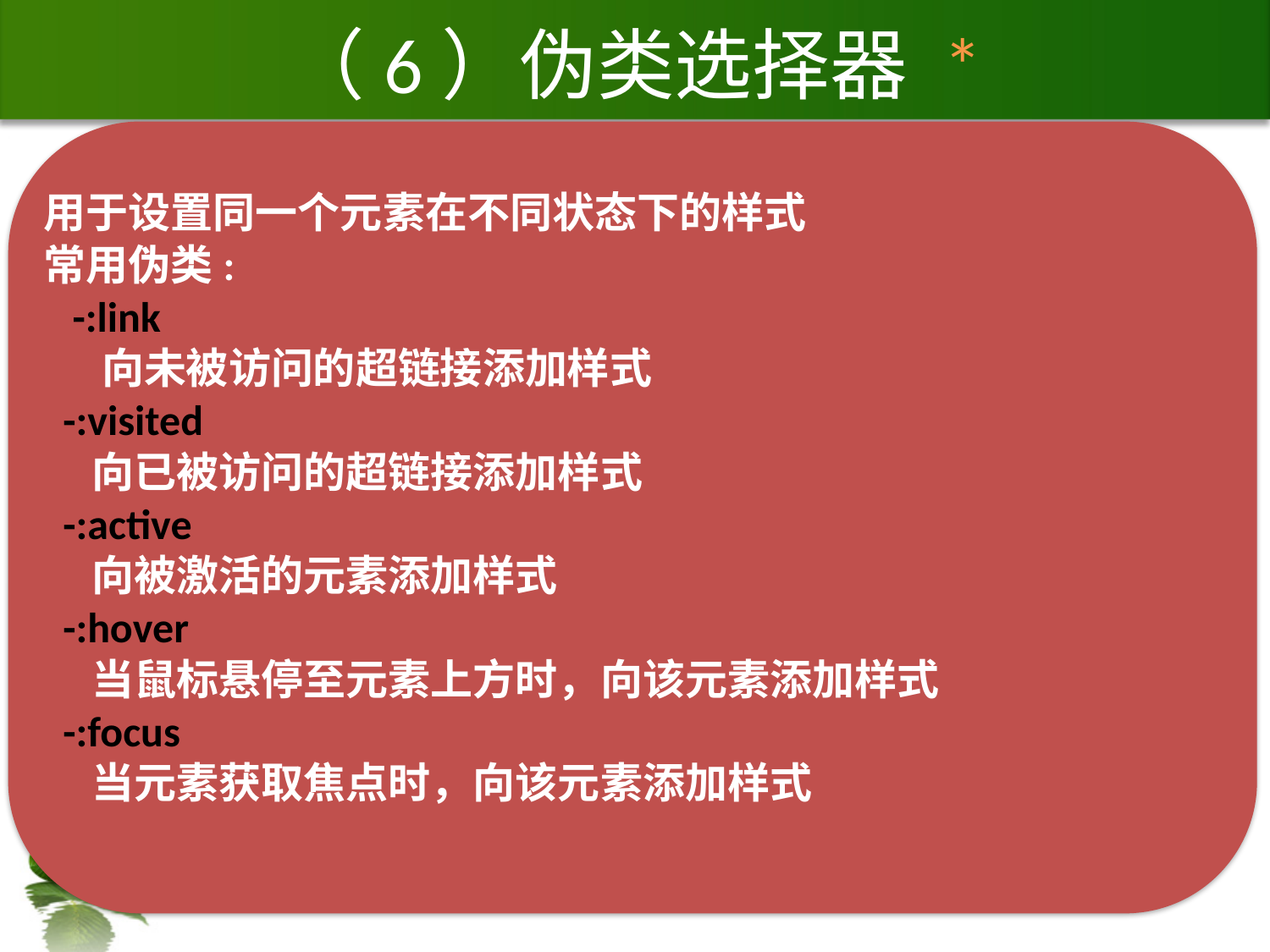

# （6）伪类选择器 *

用于设置同一个元素在不同状态下的样式
常用伪类:
   -:link
     向未被访问的超链接添加样式
  -:visited
    向已被访问的超链接添加样式
  -:active
    向被激活的元素添加样式
  -:hover
    当鼠标悬停至元素上方时，向该元素添加样式
  -:focus
    当元素获取焦点时，向该元素添加样式